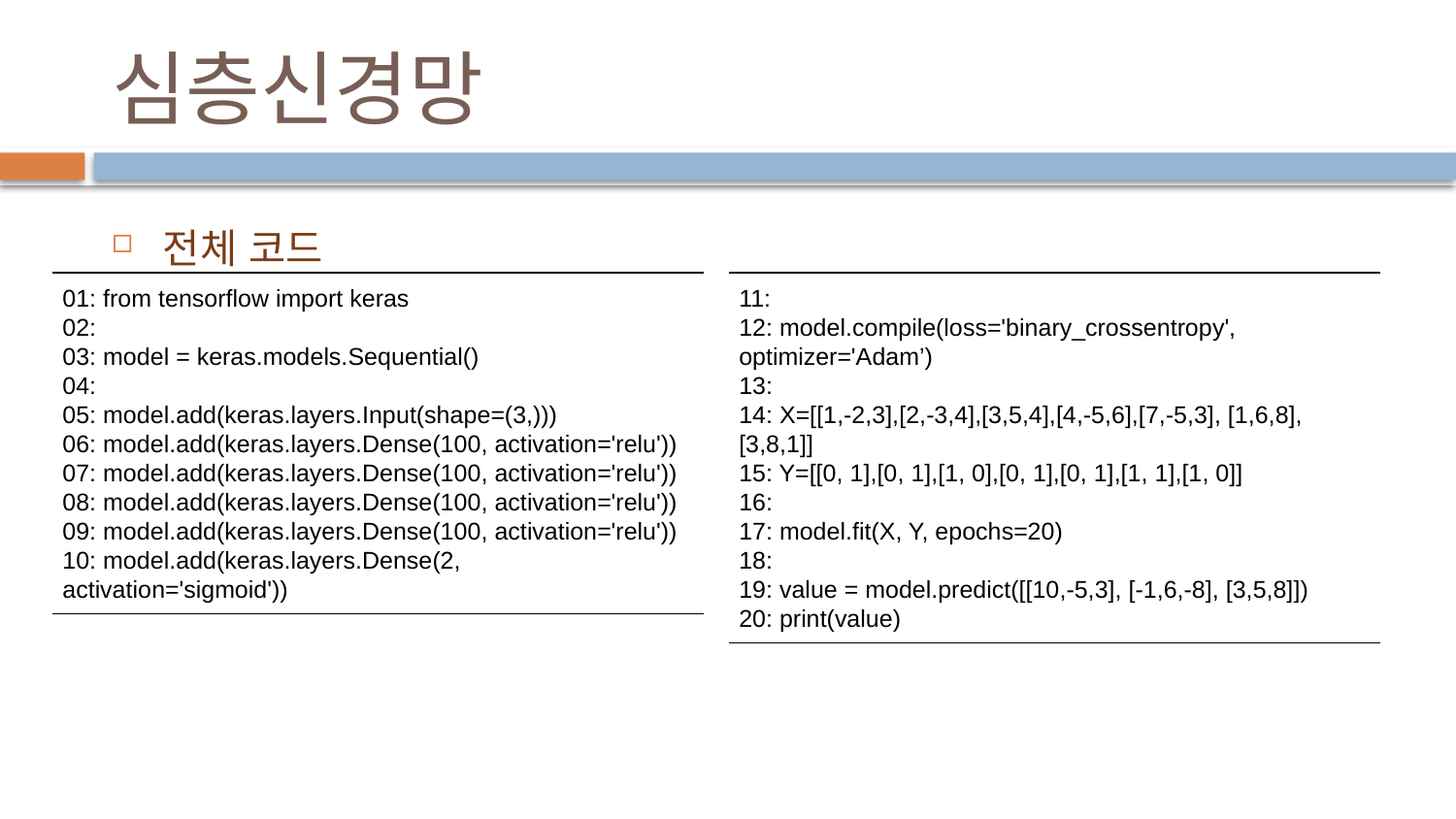

# 심층신경망
전체 코드
| 01: from tensorflow import keras 02: 03: model = keras.models.Sequential() 04: 05: model.add(keras.layers.Input(shape=(3,))) 06: model.add(keras.layers.Dense(100, activation='relu')) 07: model.add(keras.layers.Dense(100, activation='relu')) 08: model.add(keras.layers.Dense(100, activation='relu')) 09: model.add(keras.layers.Dense(100, activation='relu')) 10: model.add(keras.layers.Dense(2, activation='sigmoid')) |
| --- |
| 11: 12: model.compile(loss='binary\_crossentropy', optimizer='Adam’) 13: 14: X=[[1,-2,3],[2,-3,4],[3,5,4],[4,-5,6],[7,-5,3], [1,6,8], [3,8,1]] 15: Y=[[0, 1],[0, 1],[1, 0],[0, 1],[0, 1],[1, 1],[1, 0]] 16: 17: model.fit(X, Y, epochs=20) 18: 19: value = model.predict([[10,-5,3], [-1,6,-8], [3,5,8]]) 20: print(value) |
| --- |